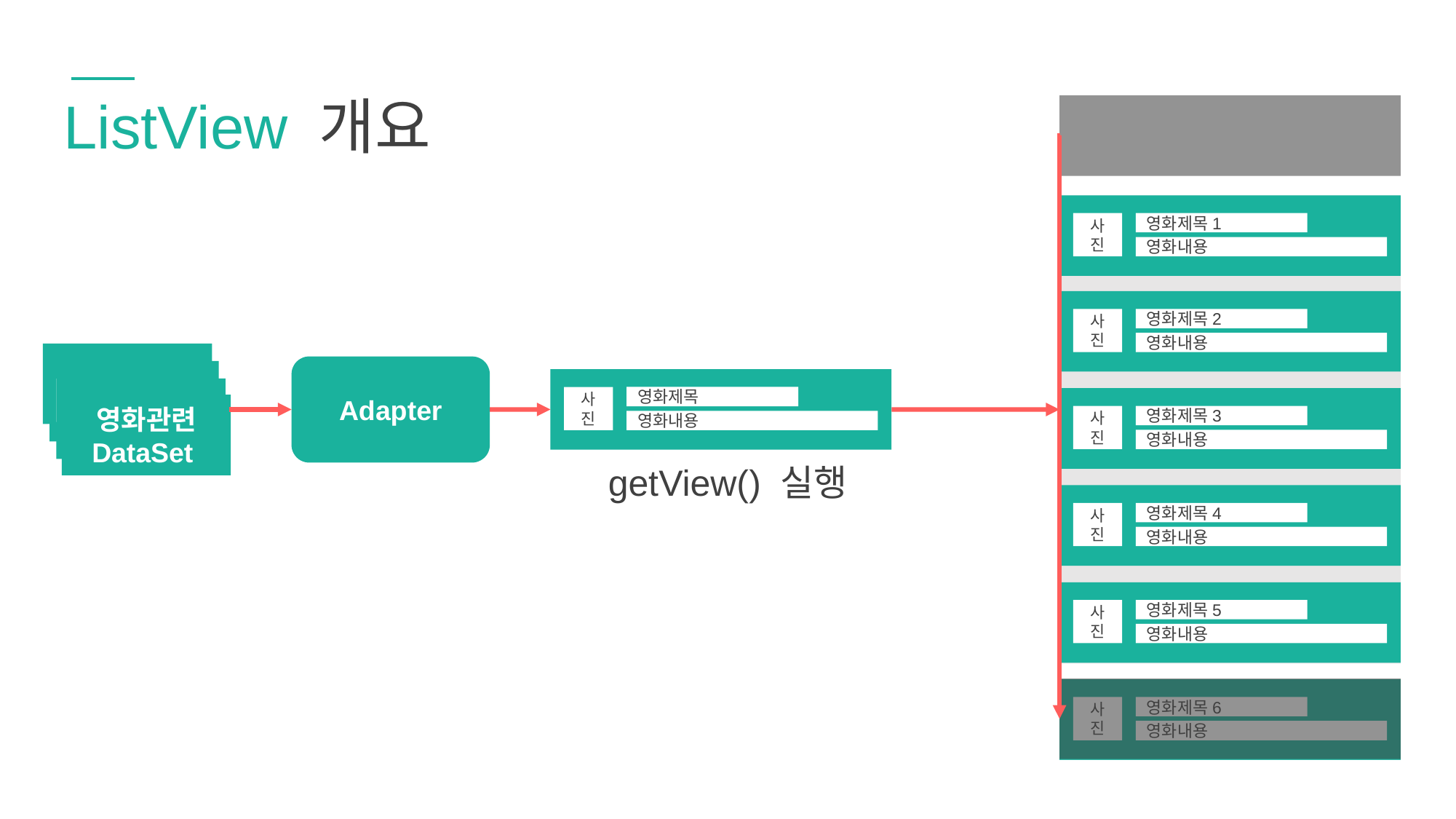

ListView 개요

사진
영화제목1
영화내용

사진
영화제목2
영화내용

영화관련
DataSet
Adapter

사진
영화제목
영화내용

사진
영화제목3
영화내용
getView() 실행

사진
영화제목4
영화내용

사진
영화제목5
영화내용

사진
영화제목6
영화내용

사진
영화제목7
영화내용